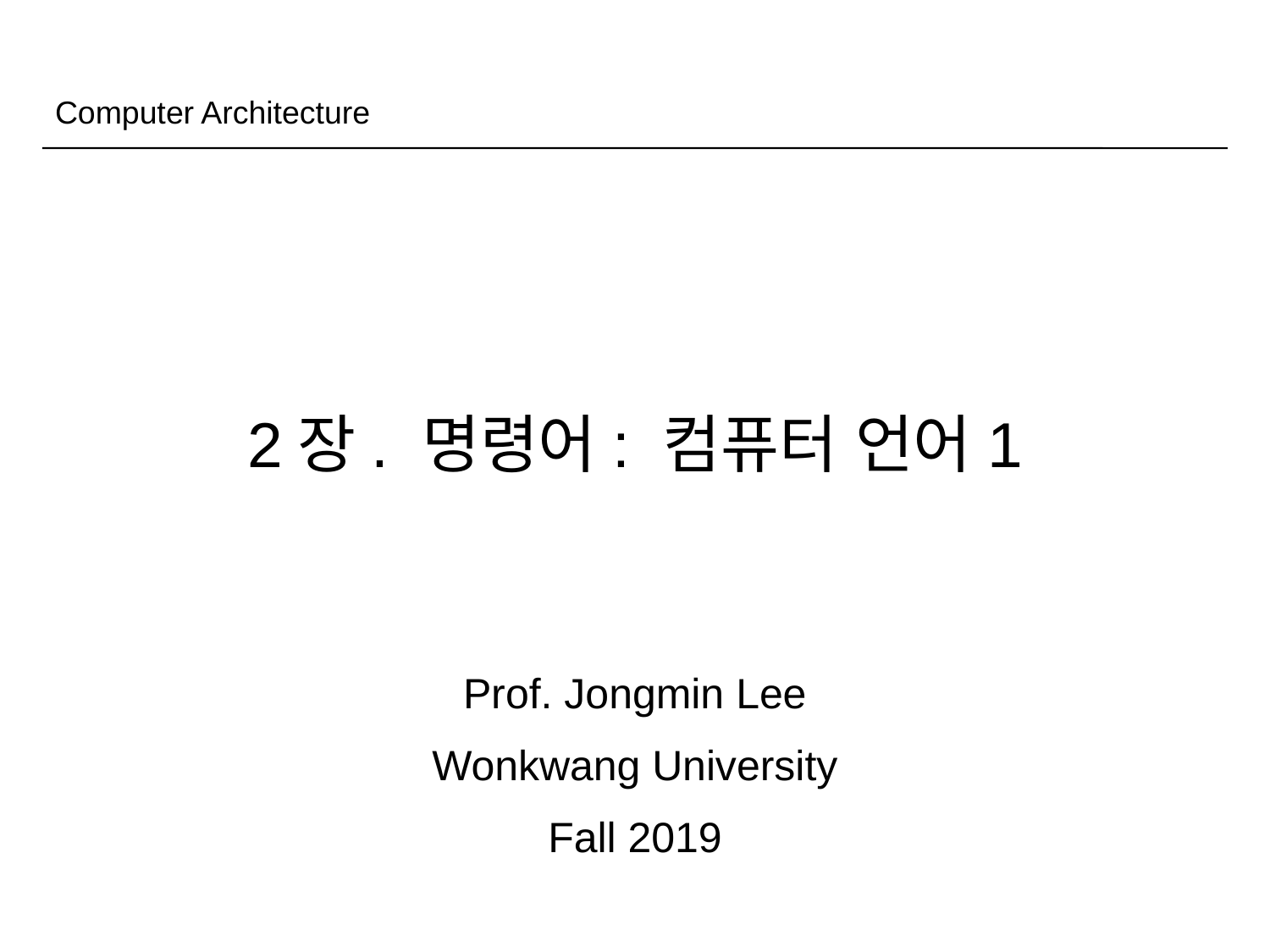

Computer Architecture
# 2장. 명령어: 컴퓨터 언어1